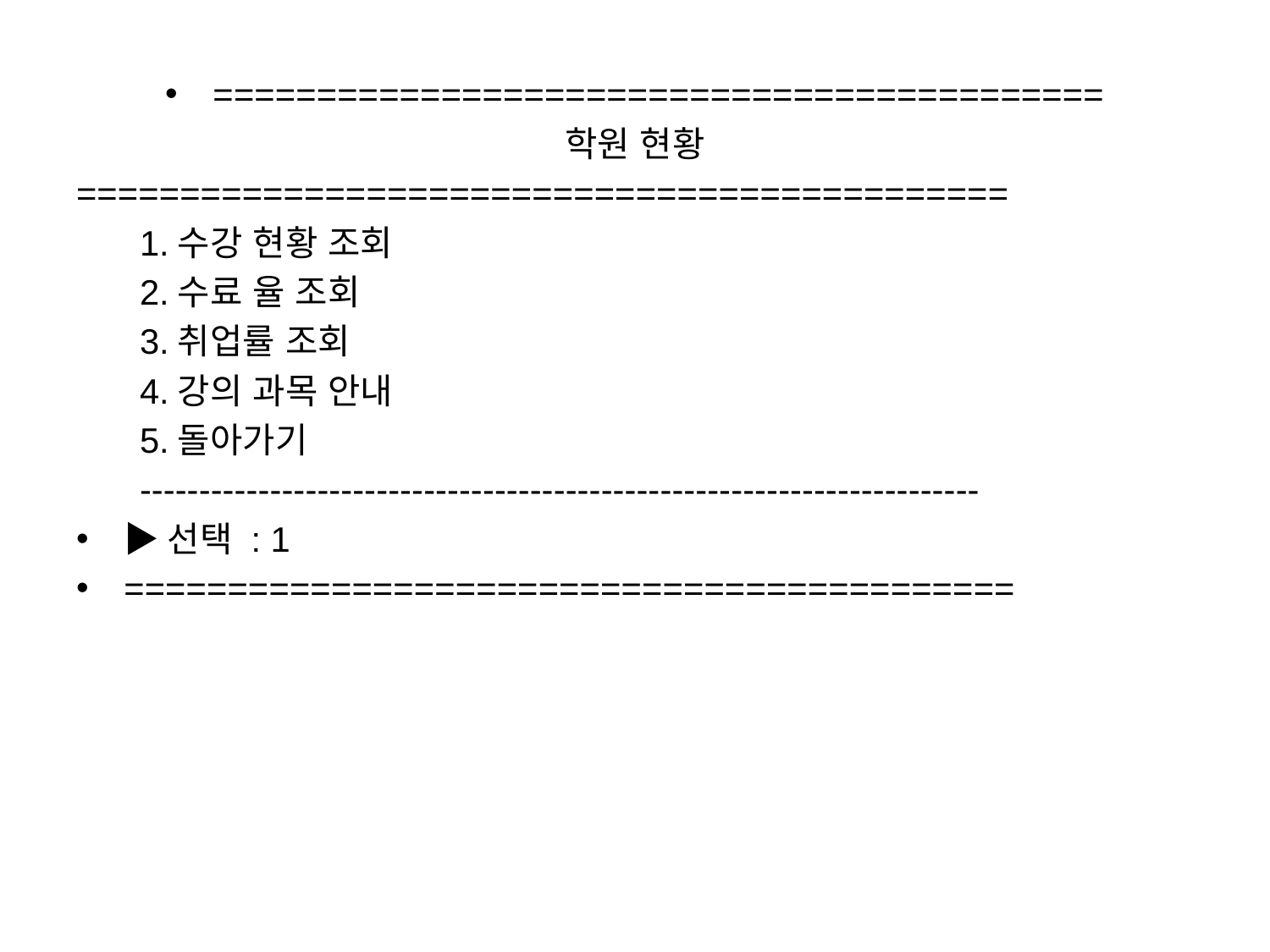

===========================================
학원 현황
=============================================
1.수강 현황 조회
2.수료 율 조회
3.취업률 조회
4.강의 과목 안내
5.돌아가기
-----------------------------------------------------------------------
▶선택 : 1
===========================================